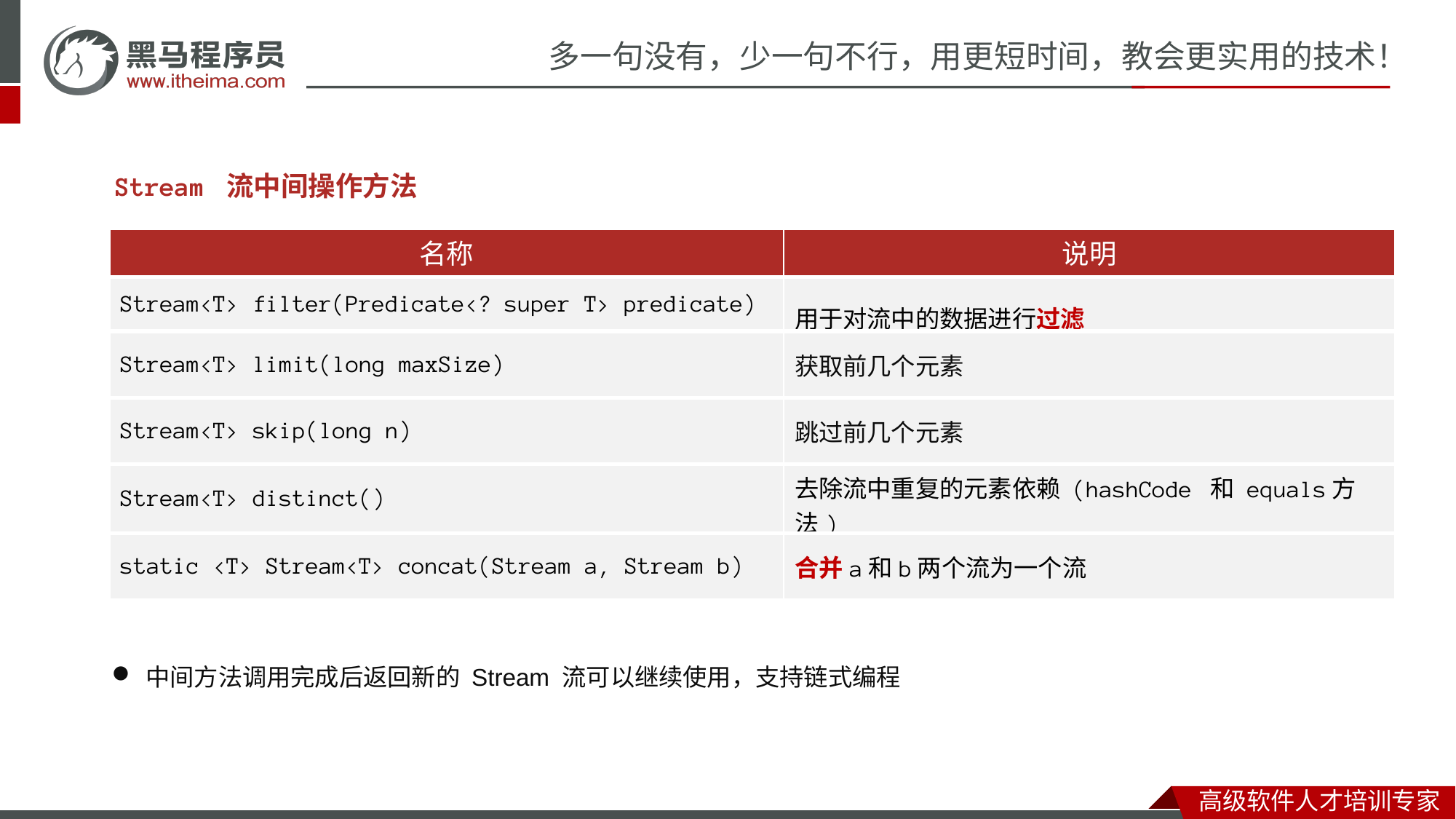

Stream 流中间操作方法
| 名称 | 说明 |
| --- | --- |
| Stream<T> filter(Predicate<? super T> predicate) | 用于对流中的数据进行过滤 |
| Stream<T> limit​(long maxSize) | 获取前几个元素 |
| Stream<T> skip​(long n) | 跳过前几个元素 |
| Stream<T> distinct​() | 去除流中重复的元素依赖 (hashCode 和 equals方法) |
| static <T> Stream<T> concat​(Stream a, Stream b) | 合并a和b两个流为一个流 |
中间方法调用完成后返回新的 Stream 流可以继续使用，支持链式编程